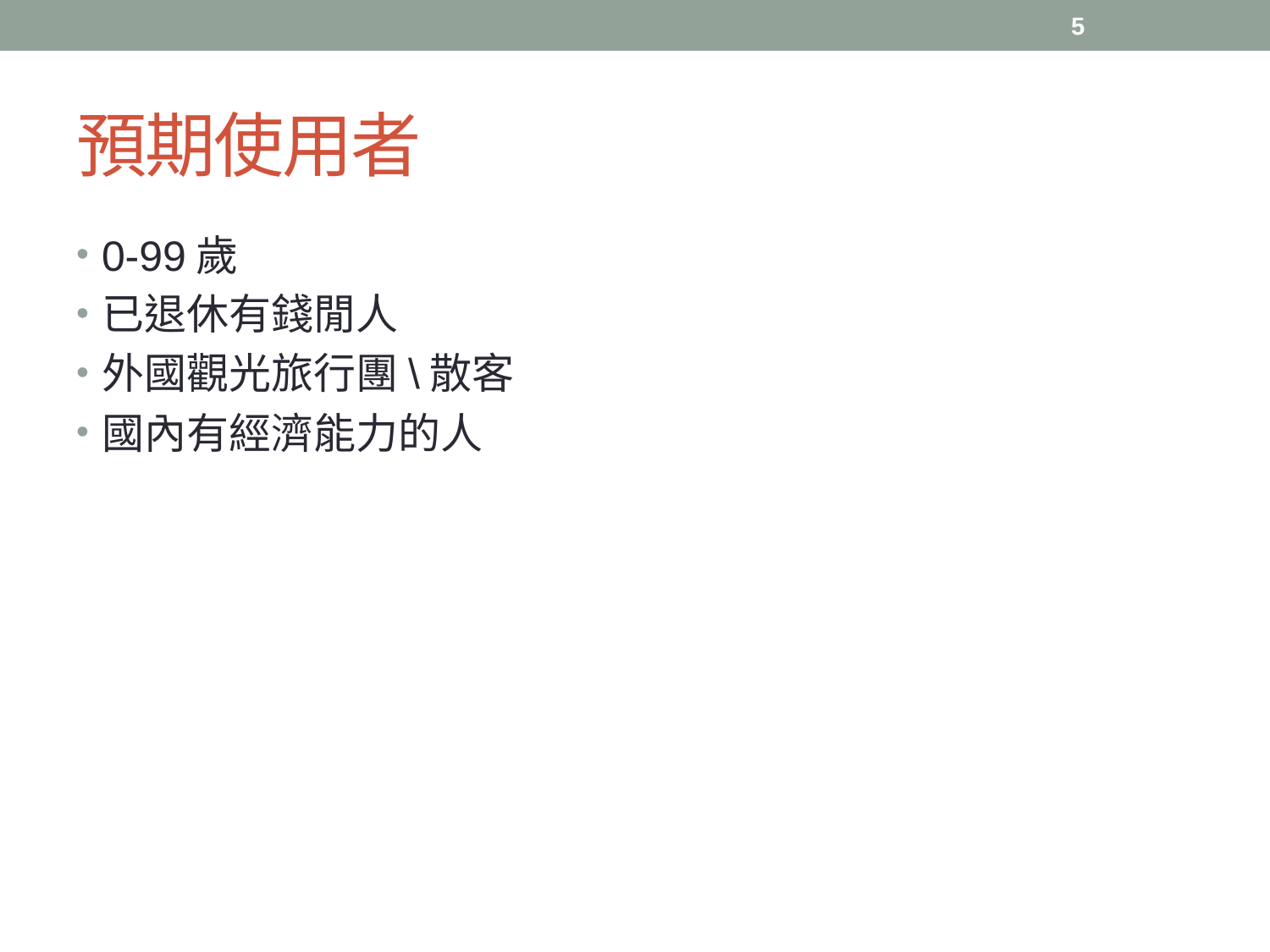

5
# 預期使用者
0-99歲
已退休有錢閒人
外國觀光旅行團\散客
國內有經濟能力的人